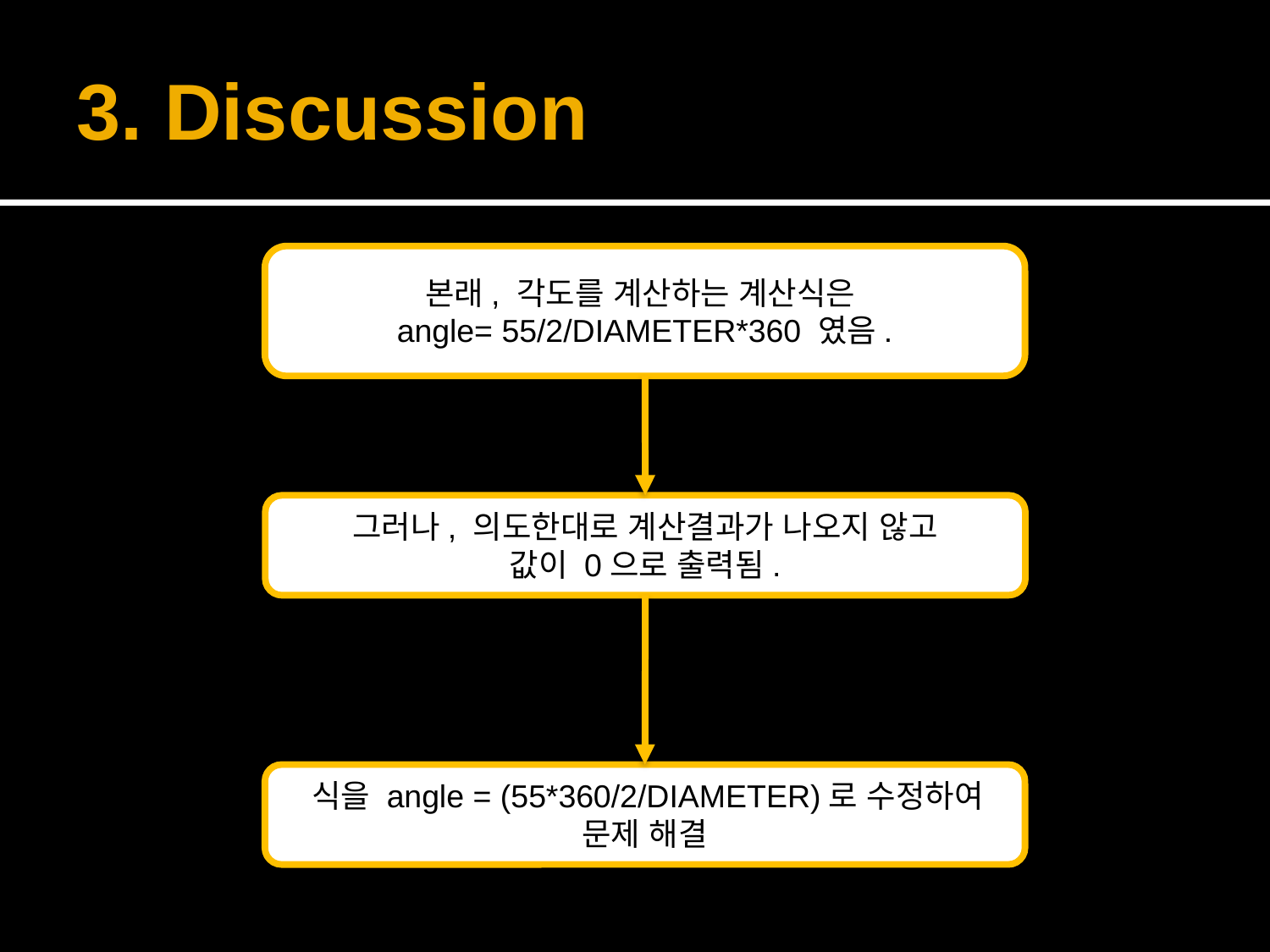

# 3. Discussion
본래, 각도를 계산하는 계산식은
angle= 55/2/DIAMETER*360 였음.
그러나, 의도한대로 계산결과가 나오지 않고
값이 0으로 출력됨.
 식을 angle = (55*360/2/DIAMETER)로 수정하여
문제 해결